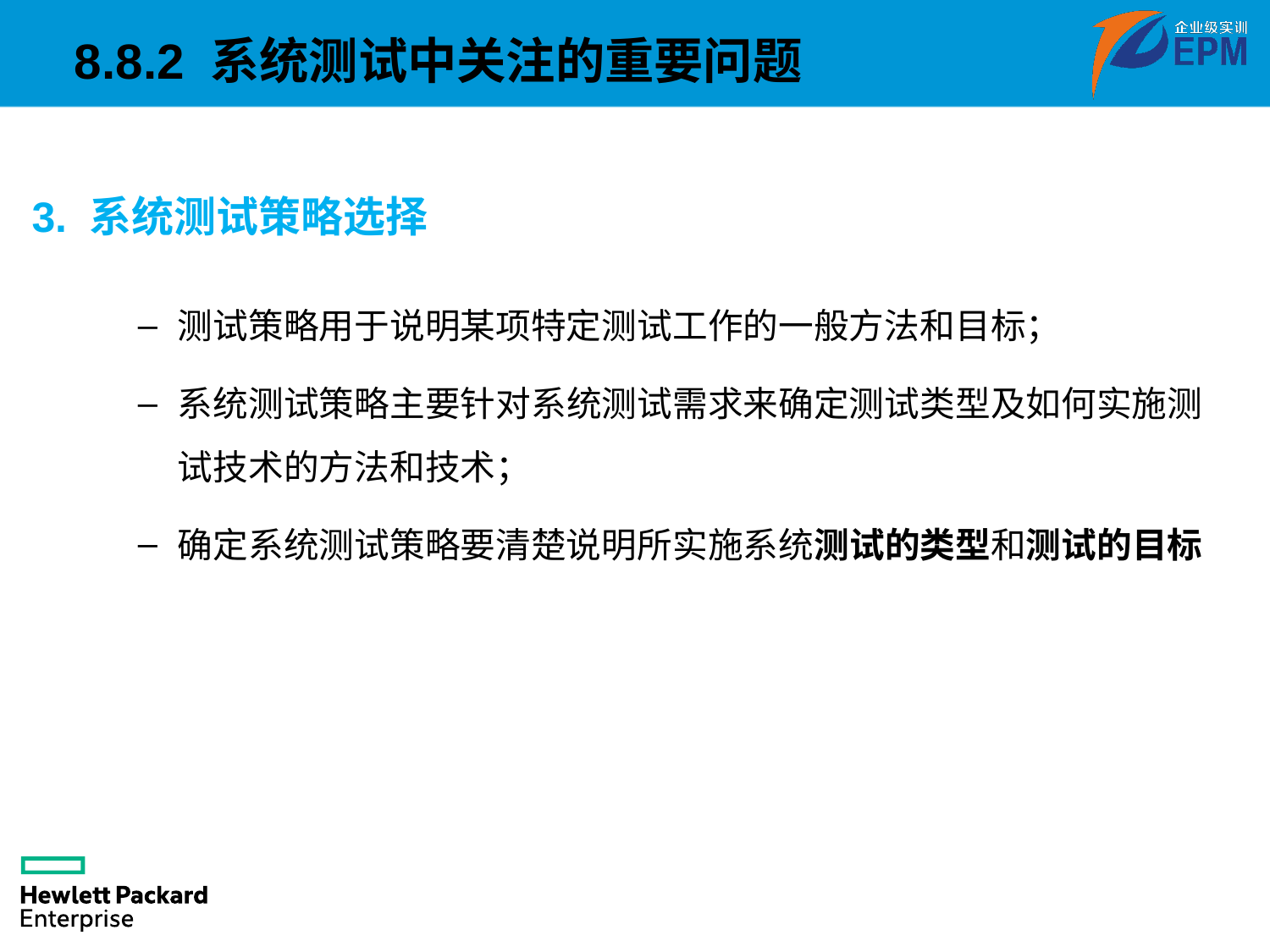

8.8.2 系统测试中关注的重要问题
3. 系统测试策略选择
测试策略用于说明某项特定测试工作的一般方法和目标；
系统测试策略主要针对系统测试需求来确定测试类型及如何实施测试技术的方法和技术；
确定系统测试策略要清楚说明所实施系统测试的类型和测试的目标